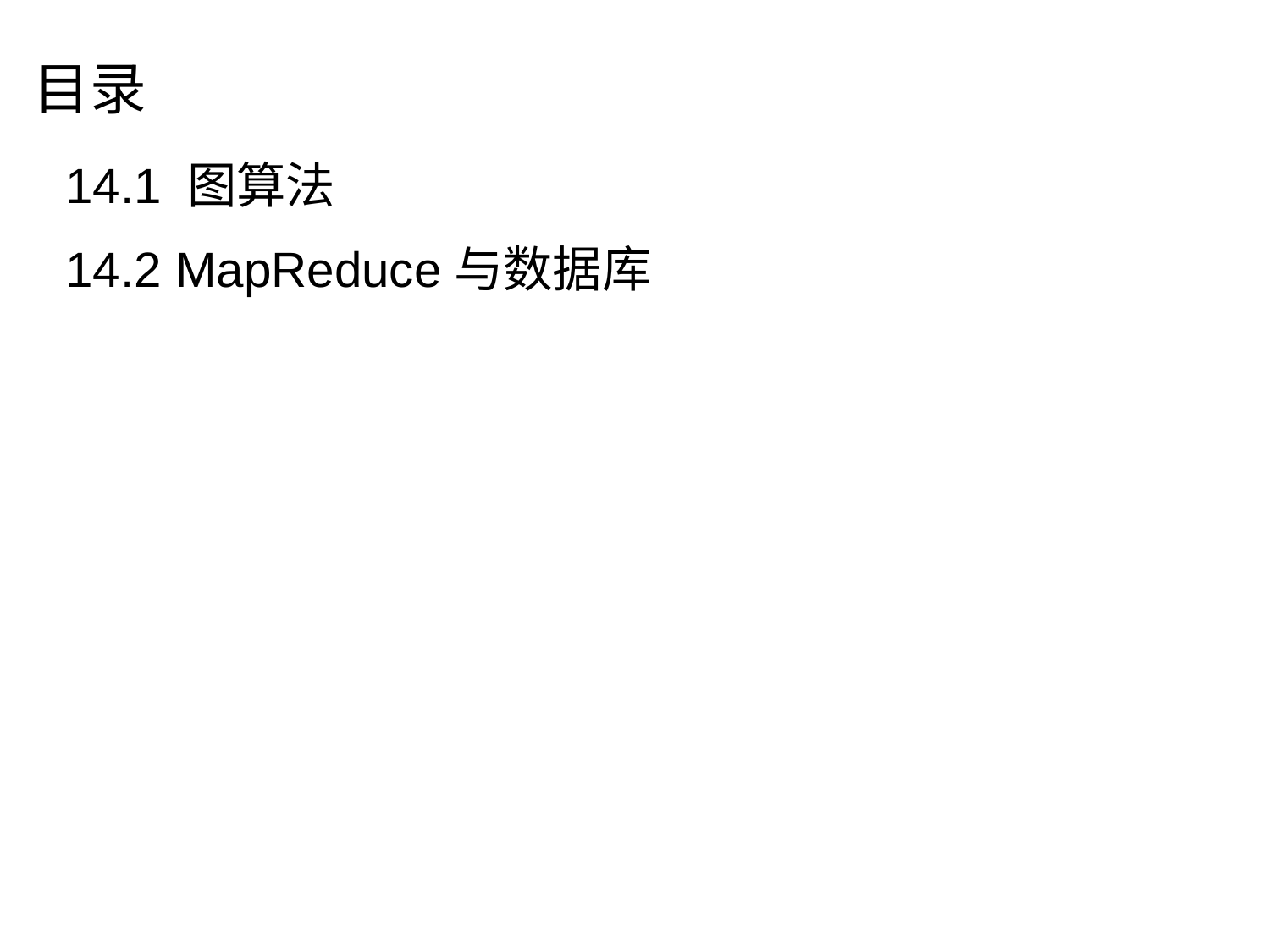

# 目录
14.1 图算法
14.2 MapReduce与数据库
2